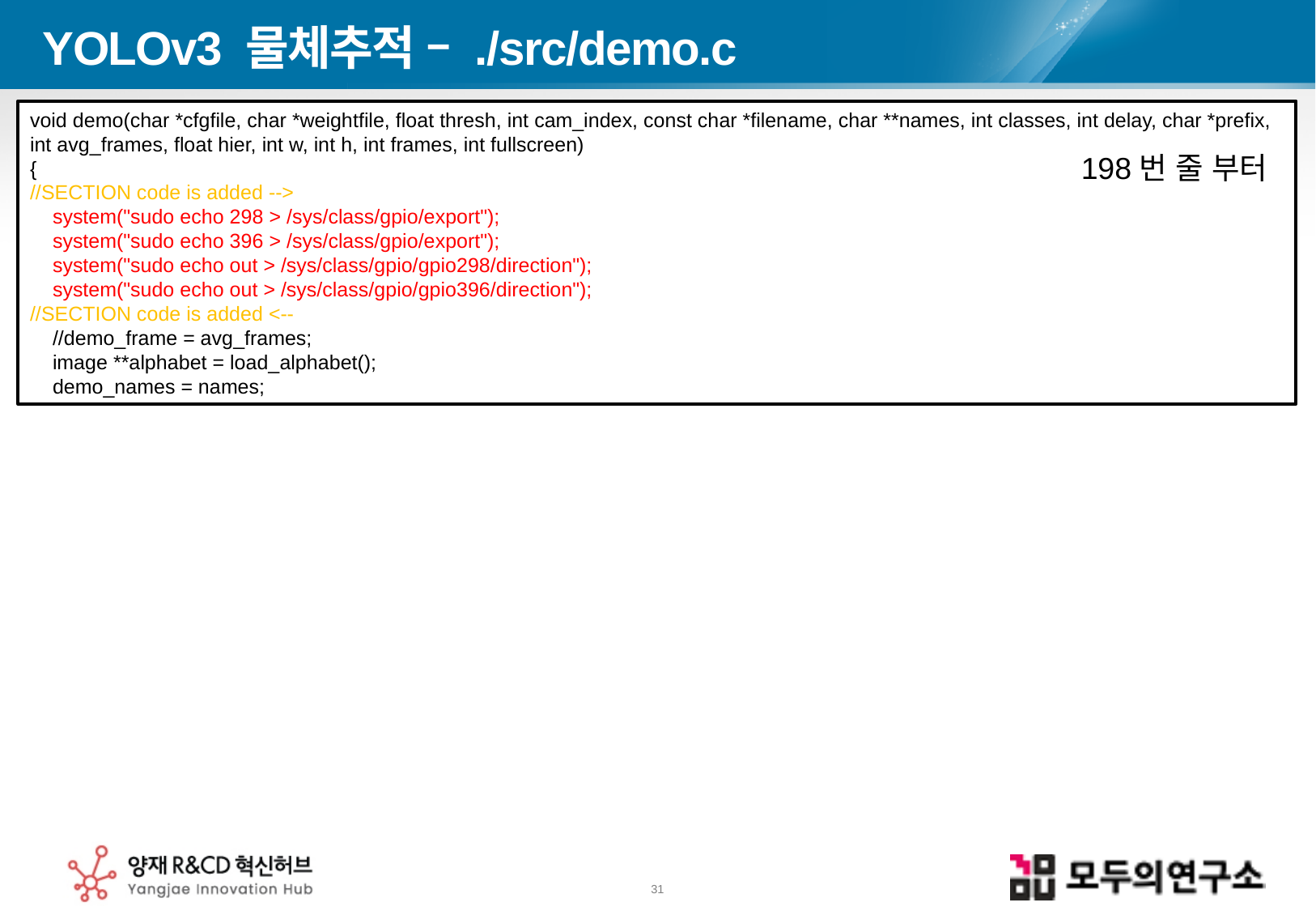

# YOLOv3 물체추적 – ./src/demo.c
void demo(char *cfgfile, char *weightfile, float thresh, int cam_index, const char *filename, char **names, int classes, int delay, char *prefix, int avg_frames, float hier, int w, int h, int frames, int fullscreen)
{
//SECTION code is added -->
    system("sudo echo 298 > /sys/class/gpio/export");
    system("sudo echo 396 > /sys/class/gpio/export");
    system("sudo echo out > /sys/class/gpio/gpio298/direction");
    system("sudo echo out > /sys/class/gpio/gpio396/direction");
//SECTION code is added <--
    //demo_frame = avg_frames;
    image **alphabet = load_alphabet();
    demo_names = names;
198번 줄 부터